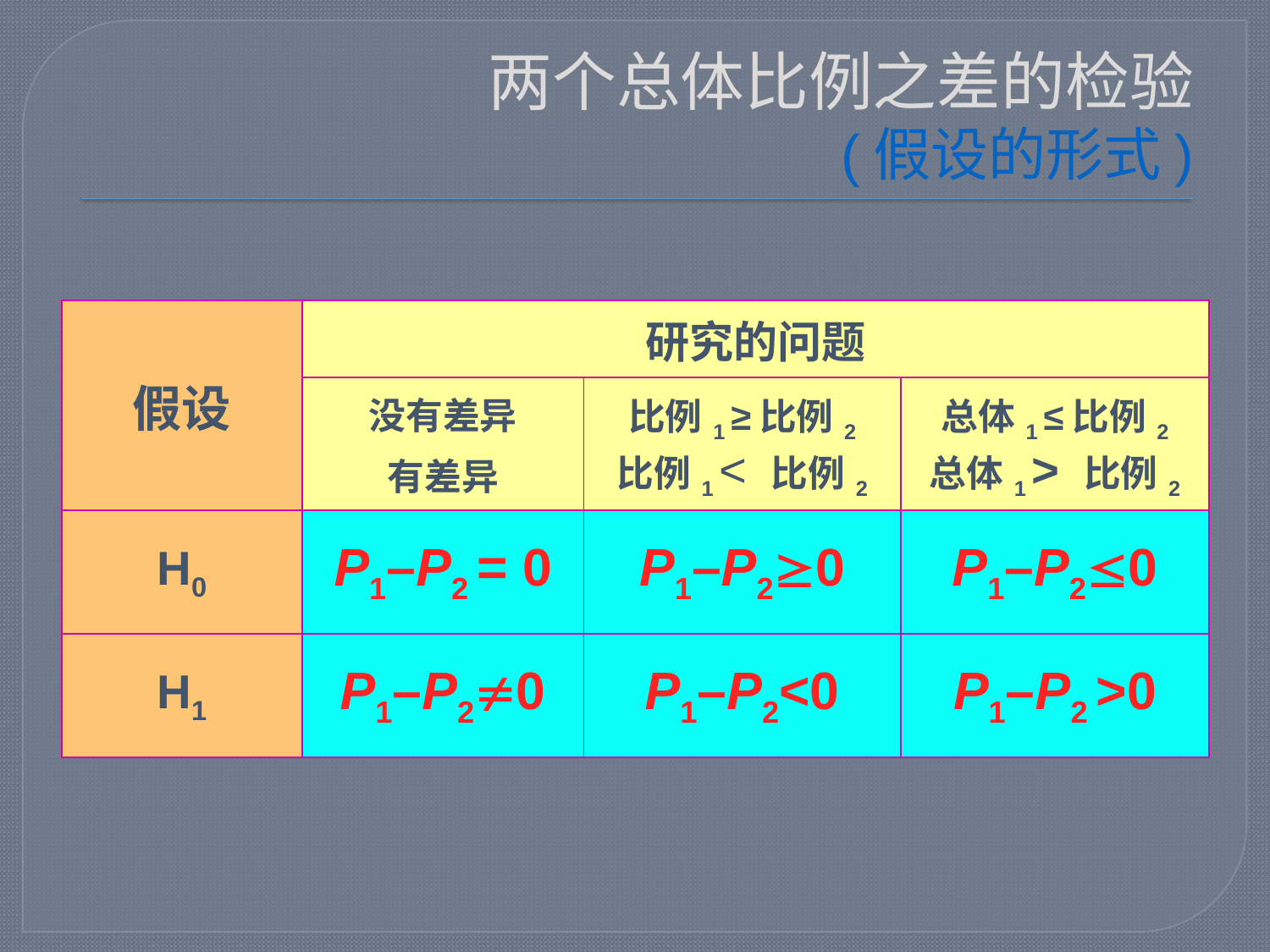

# 两个总体比例之差的检验 (假设的形式)
| 假设 | 研究的问题 |  |  |
| --- | --- | --- | --- |
|  | 没有差异 有差异 | 比例1 ≥比例2 比例1 < 比例2 | 总体1 ≤比例2 总体1 > 比例2 |
| H0 | P1–P2 = 0 | P1–P2≥0 | P1–P2≤0 |
| H1 | P1–P2≠0 | P1–P2<0 | P1–P2 >0 |